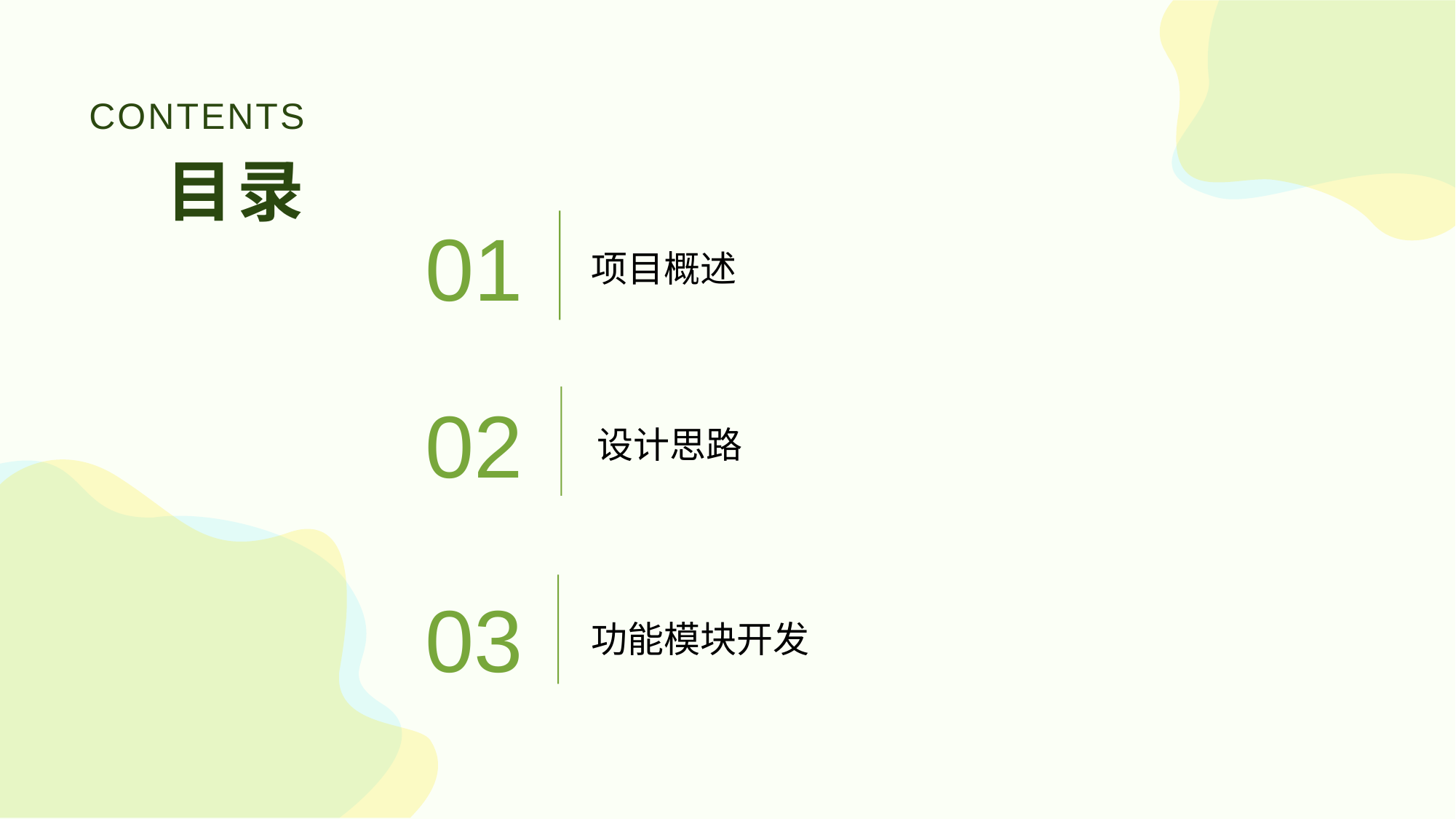

CONTENTS
目录
01

项目概述
02

设计思路
03

功能模块开发